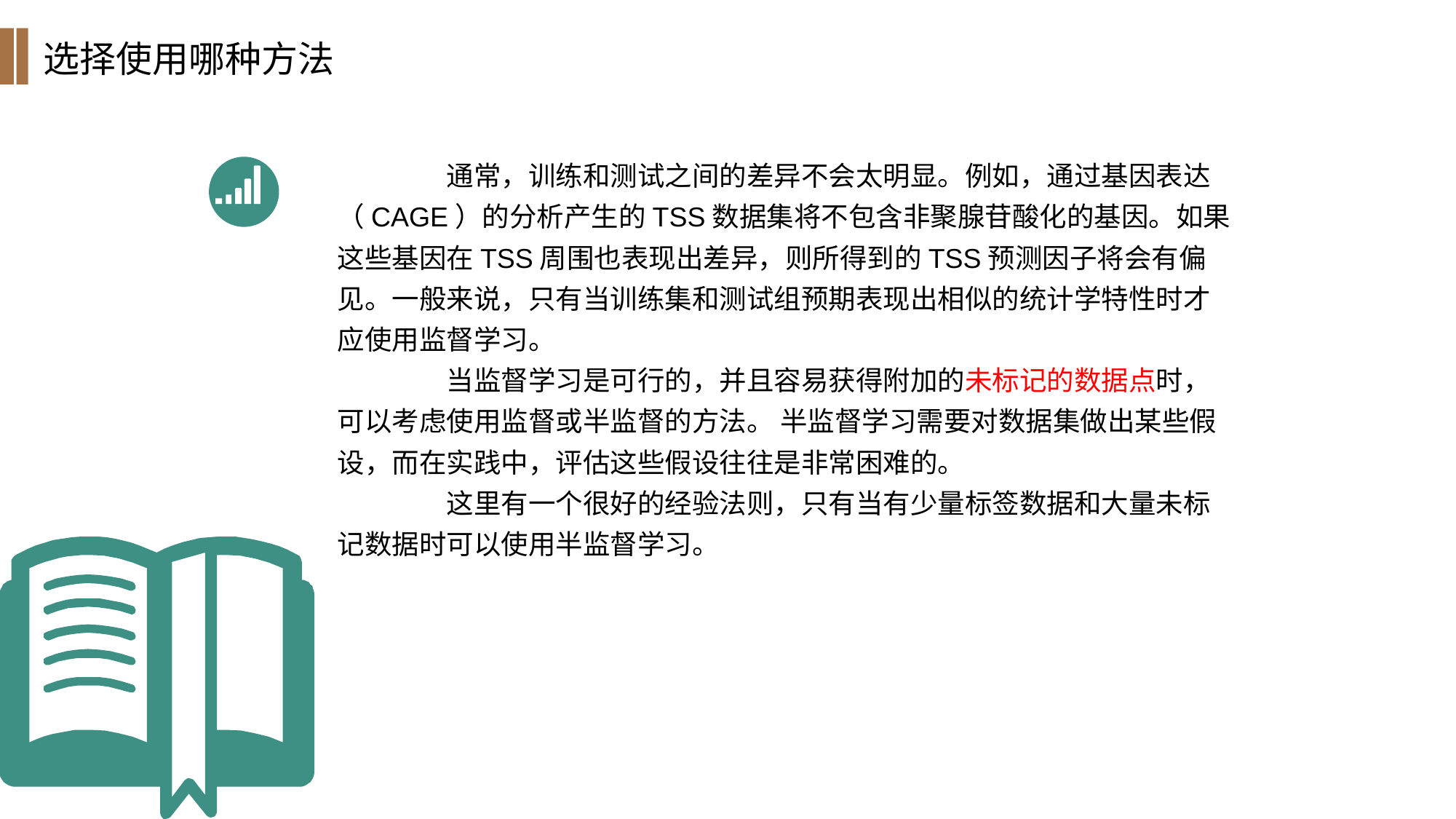

选择使用哪种方法
	通常，训练和测试之间的差异不会太明显。例如，通过基因表达（CAGE）的分析产生的TSS数据集将不包含非聚腺苷酸化的基因。如果这些基因在TSS周围也表现出差异，则所得到的TSS预测因子将会有偏见。一般来说，只有当训练集和测试组预期表现出相似的统计学特性时才应使用监督学习。
	当监督学习是可行的，并且容易获得附加的未标记的数据点时，可以考虑使用监督或半监督的方法。 半监督学习需要对数据集做出某些假设，而在实践中，评估这些假设往往是非常困难的。
	这里有一个很好的经验法则，只有当有少量标签数据和大量未标记数据时可以使用半监督学习。